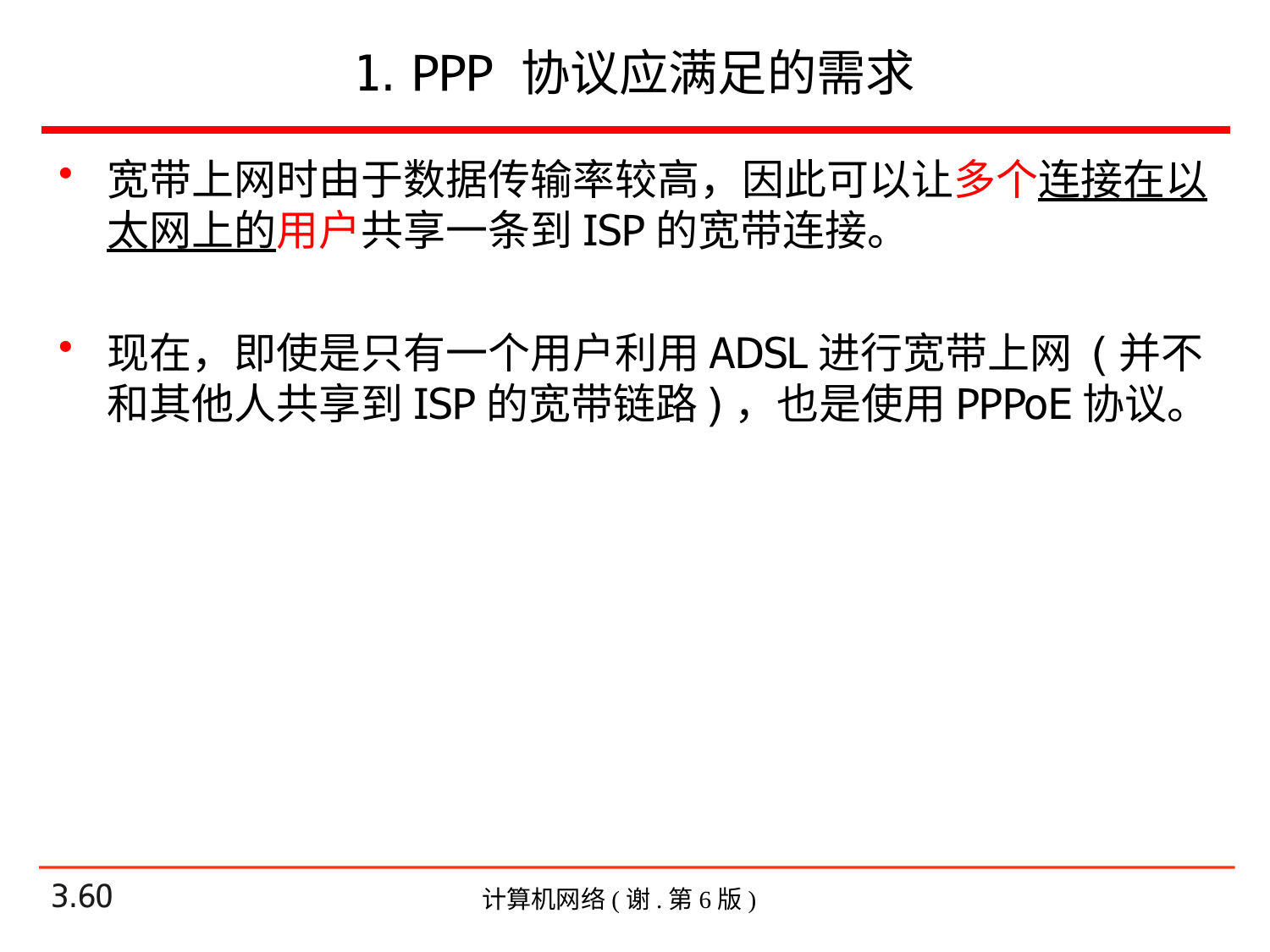

# 1. PPP 协议应满足的需求
宽带上网时由于数据传输率较高，因此可以让多个连接在以太网上的用户共享一条到ISP的宽带连接。

现在，即使是只有一个用户利用ADSL进行宽带上网 (并不和其他人共享到ISP的宽带链路)，也是使用PPPoE协议。